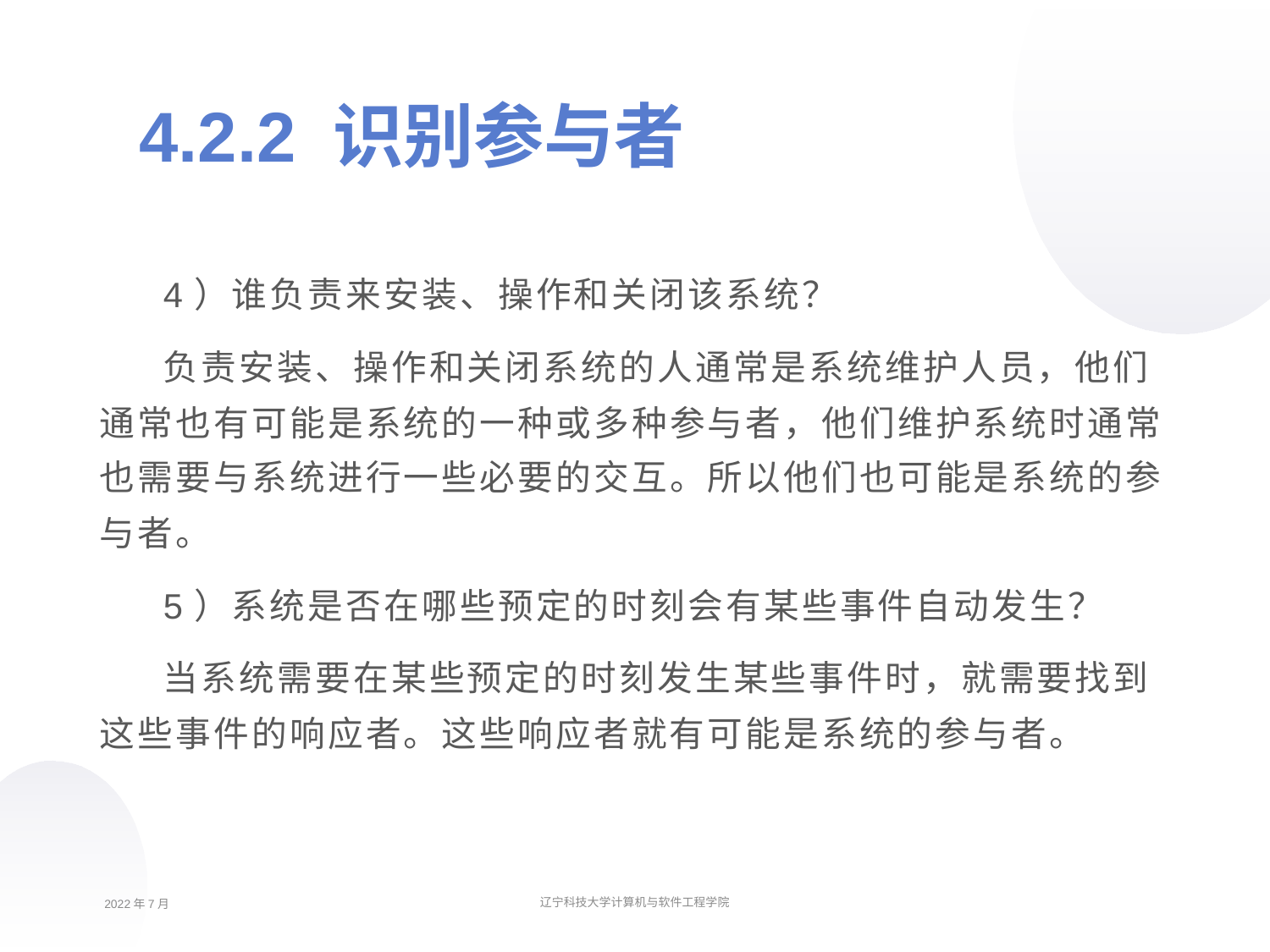

4.2.2 识别参与者
4）谁负责来安装、操作和关闭该系统？
负责安装、操作和关闭系统的人通常是系统维护人员，他们通常也有可能是系统的一种或多种参与者，他们维护系统时通常也需要与系统进行一些必要的交互。所以他们也可能是系统的参与者。
5）系统是否在哪些预定的时刻会有某些事件自动发生？
当系统需要在某些预定的时刻发生某些事件时，就需要找到这些事件的响应者。这些响应者就有可能是系统的参与者。

2022年7月
辽宁科技大学计算机与软件工程学院
18